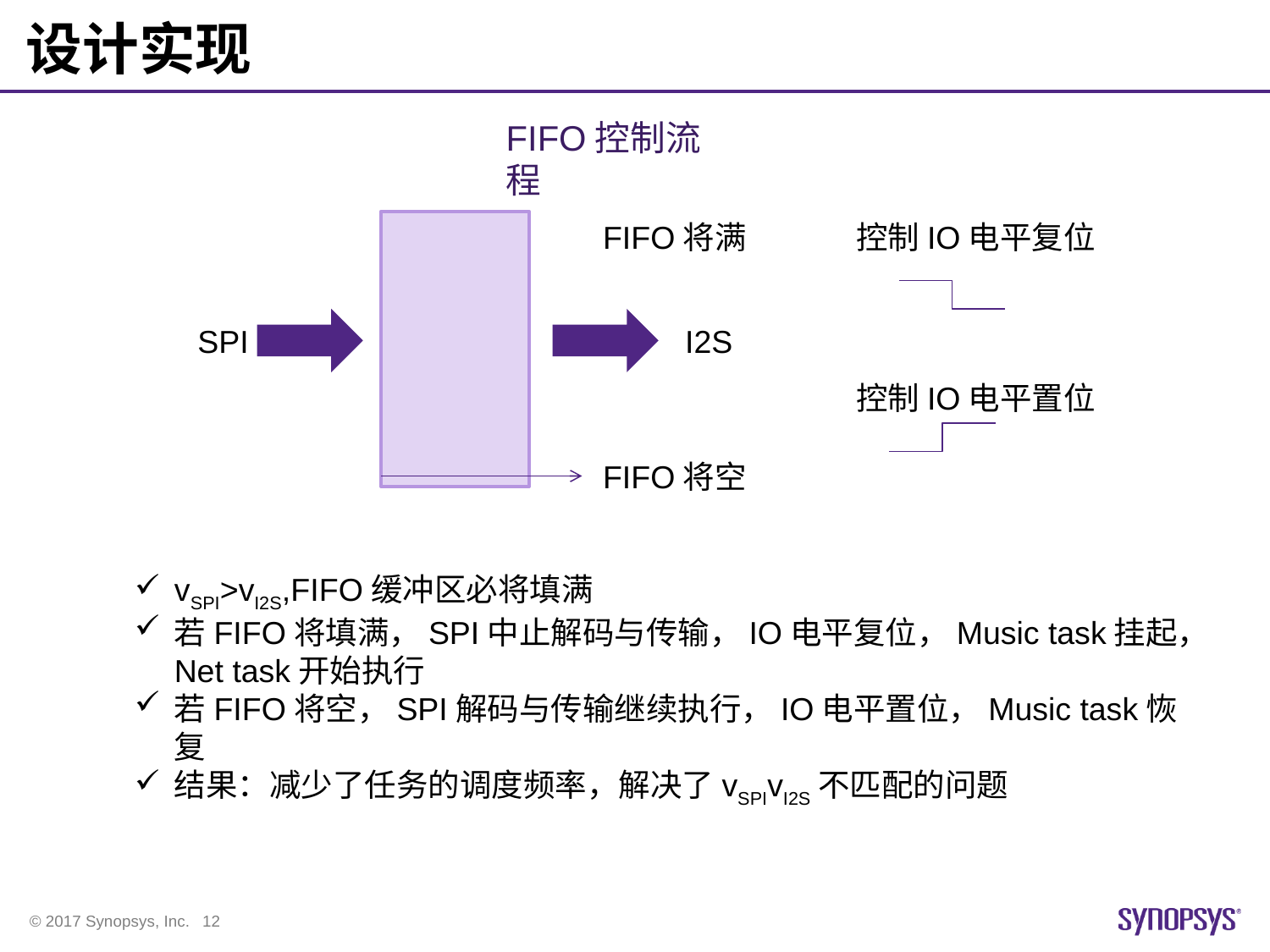

# 设计实现
FIFO控制流程

FIFO将满
控制IO电平复位

SPI
I2S
控制IO电平置位
FIFO将空
vSPI>vI2S,FIFO缓冲区必将填满
若FIFO将填满，SPI中止解码与传输，IO电平复位，Music task挂起，Net task开始执行
若FIFO将空，SPI解码与传输继续执行，IO电平置位，Music task恢复
结果：减少了任务的调度频率，解决了vSPIvI2S不匹配的问题